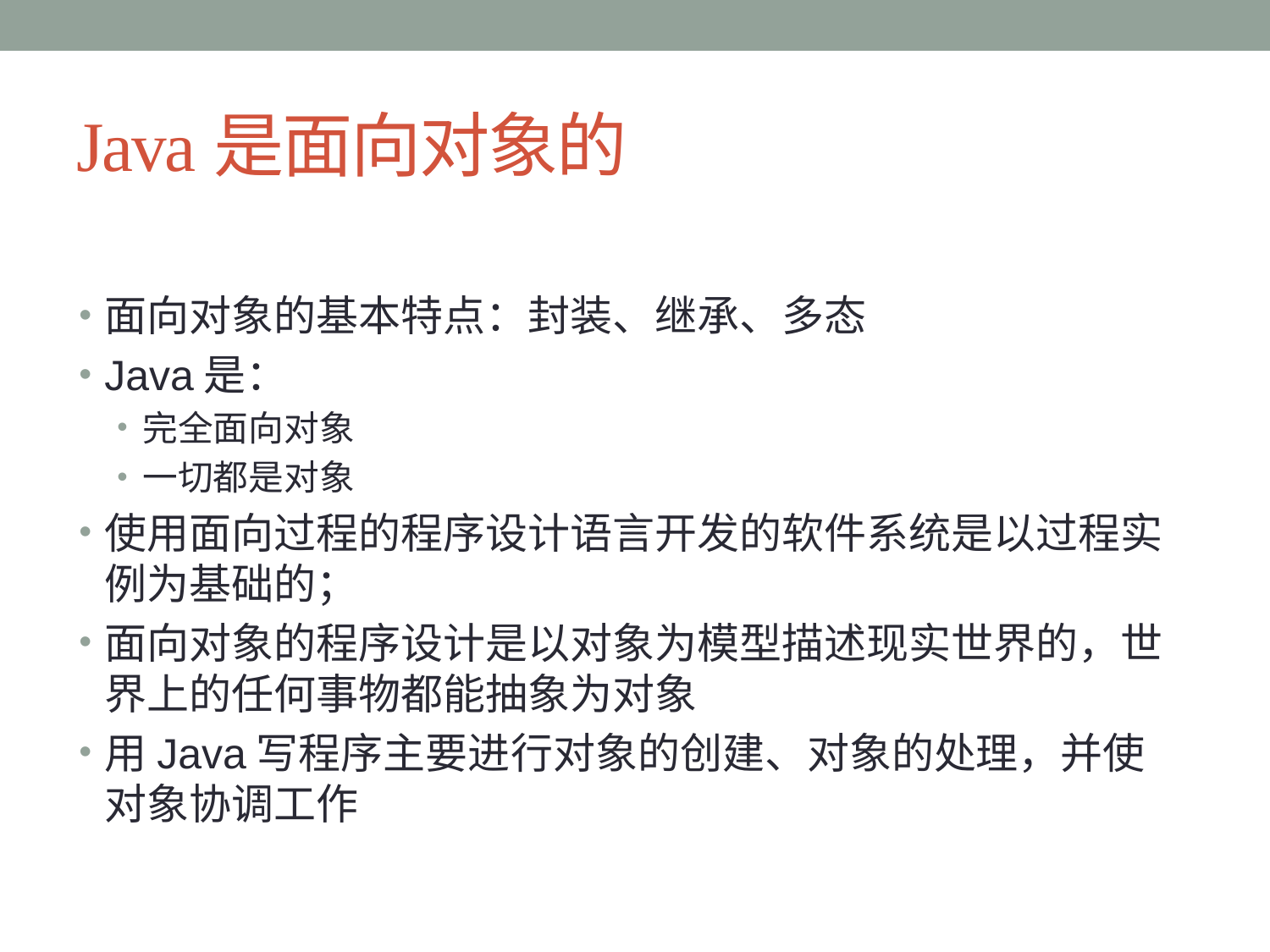

# Java是面向对象的
面向对象的基本特点：封装、继承、多态
Java是：
完全面向对象
一切都是对象
使用面向过程的程序设计语言开发的软件系统是以过程实例为基础的；
面向对象的程序设计是以对象为模型描述现实世界的，世界上的任何事物都能抽象为对象
用Java写程序主要进行对象的创建、对象的处理，并使对象协调工作